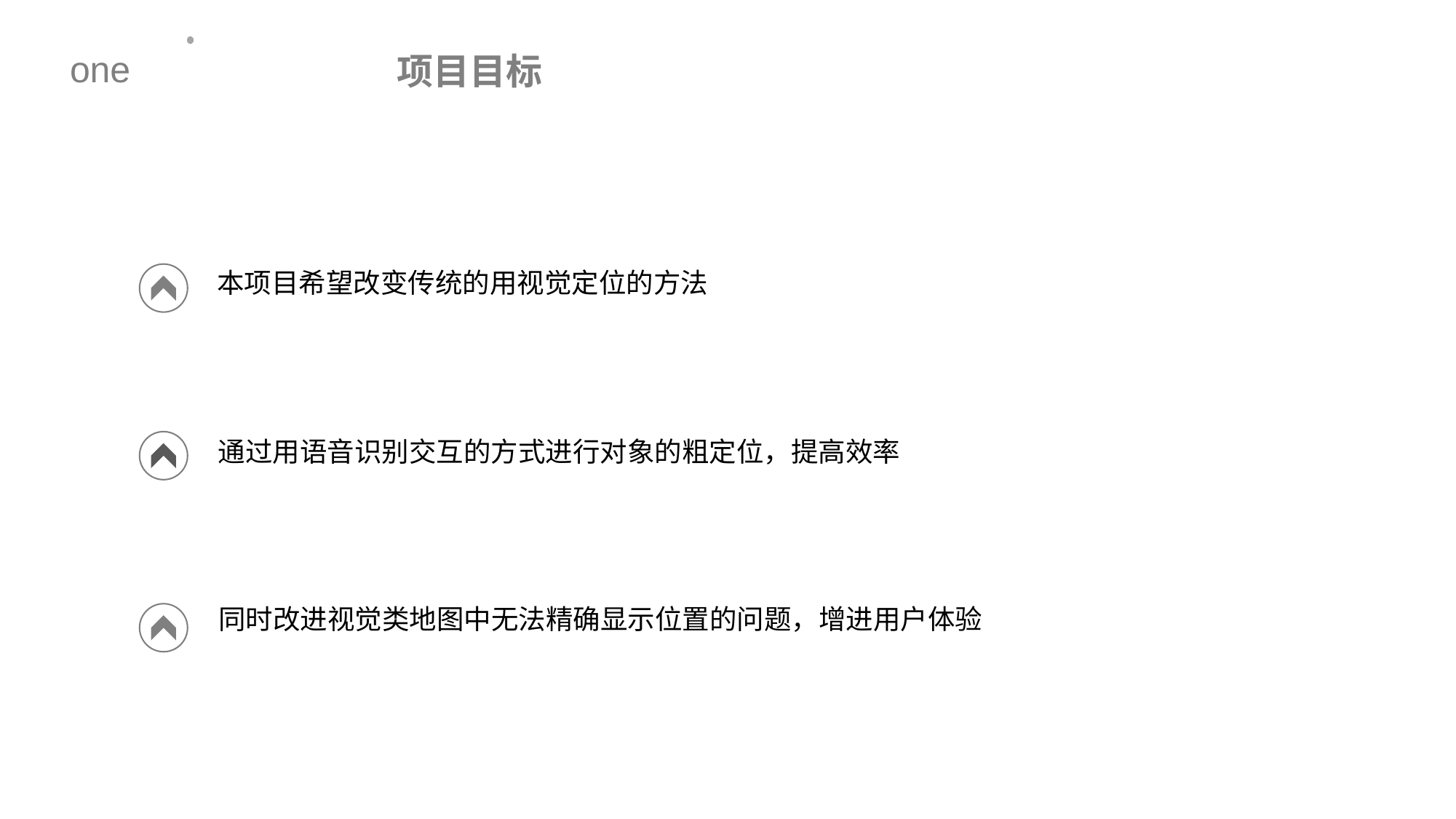

项目目标

one
本项目希望改变传统的用视觉定位的方法

通过用语音识别交互的方式进行对象的粗定位，提高效率

同时改进视觉类地图中无法精确显示位置的问题，增进用户体验